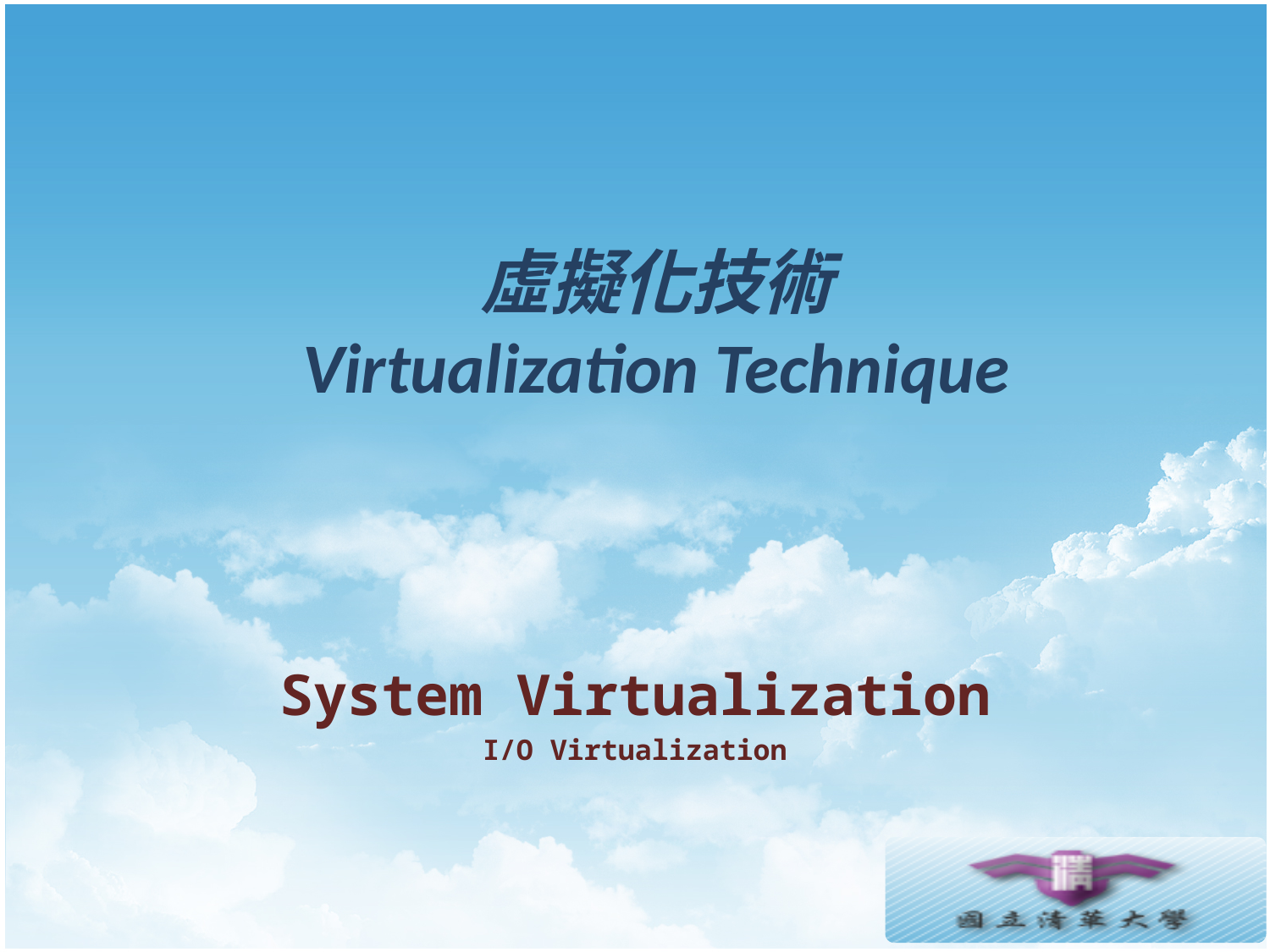

# 虛擬化技術 Virtualization Technique

System Virtualization
I/O Virtualization